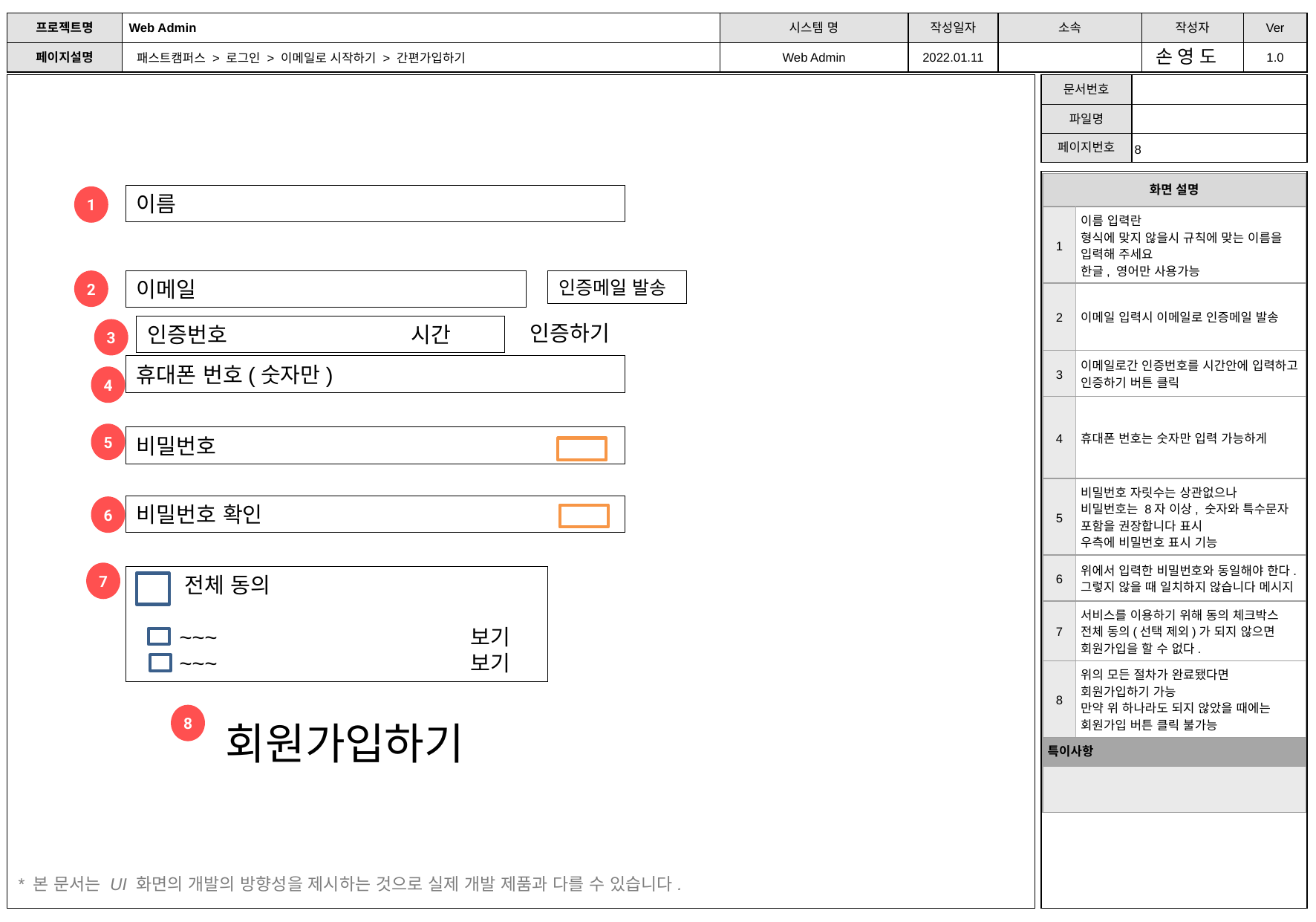

손 영 도
패스트캠퍼스 > 로그인 > 이메일로 시작하기 > 간편가입하기

| 화면 설명 |  |
| --- | --- |
| 1 | 이름 입력란 형식에 맞지 않을시 규칙에 맞는 이름을 입력해 주세요 한글, 영어만 사용가능 |
| 2 | 이메일 입력시 이메일로 인증메일 발송 |
| 3 | 이메일로간 인증번호를 시간안에 입력하고 인증하기 버튼 클릭 |
| 4 | 휴대폰 번호는 숫자만 입력 가능하게 |
| 5 | 비밀번호 자릿수는 상관없으나 비밀번호는 8자 이상, 숫자와 특수문자 포함을 권장합니다 표시 우측에 비밀번호 표시 기능 |
| 6 | 위에서 입력한 비밀번호와 동일해야 한다. 그렇지 않을 때 일치하지 않습니다 메시지 |
| 7 | 서비스를 이용하기 위해 동의 체크박스 전체 동의(선택 제외)가 되지 않으면 회원가입을 할 수 없다. |
| 8 | 위의 모든 절차가 완료됐다면 회원가입하기 가능 만약 위 하나라도 되지 않았을 때에는 회원가입 버튼 클릭 불가능 |
| 특이사항 |  |
|  |  |
이름
1
2
이메일
인증메일 발송
인증하기
인증번호
시간
3
휴대폰 번호(숫자만)
4
5
비밀번호

비밀번호 확인
6

7
       전체 동의

       ~~~			보기
       ~~~			보기

8
회원가입하기
* 본 문서는 UI 화면의 개발의 방향성을 제시하는 것으로 실제 개발 제품과 다를 수 있습니다.